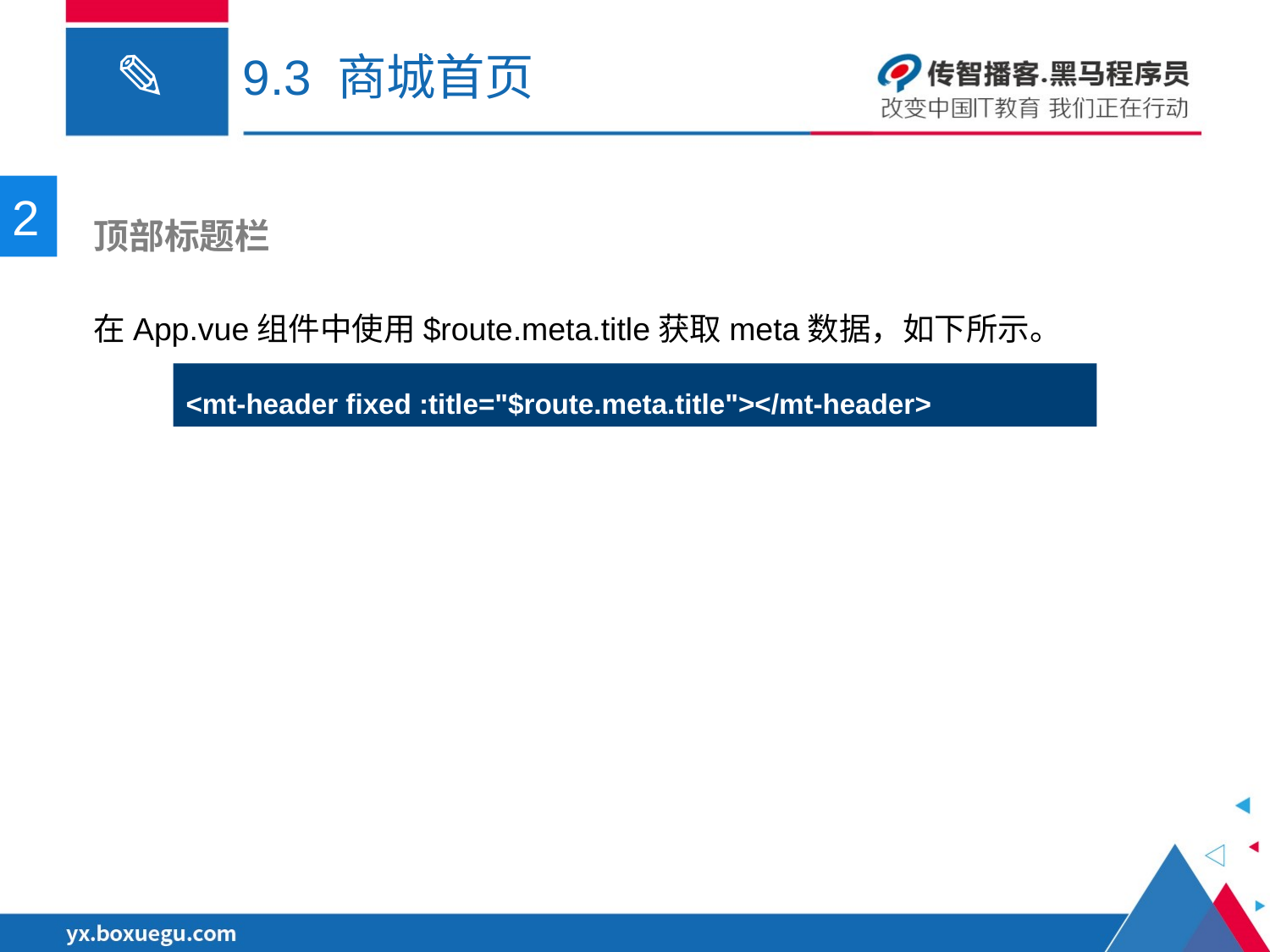

# 9.3 商城首页

2
  顶部标题栏
在App.vue组件中使用$route.meta.title获取meta数据，如下所示。
<mt-header fixed :title="$route.meta.title"></mt-header>